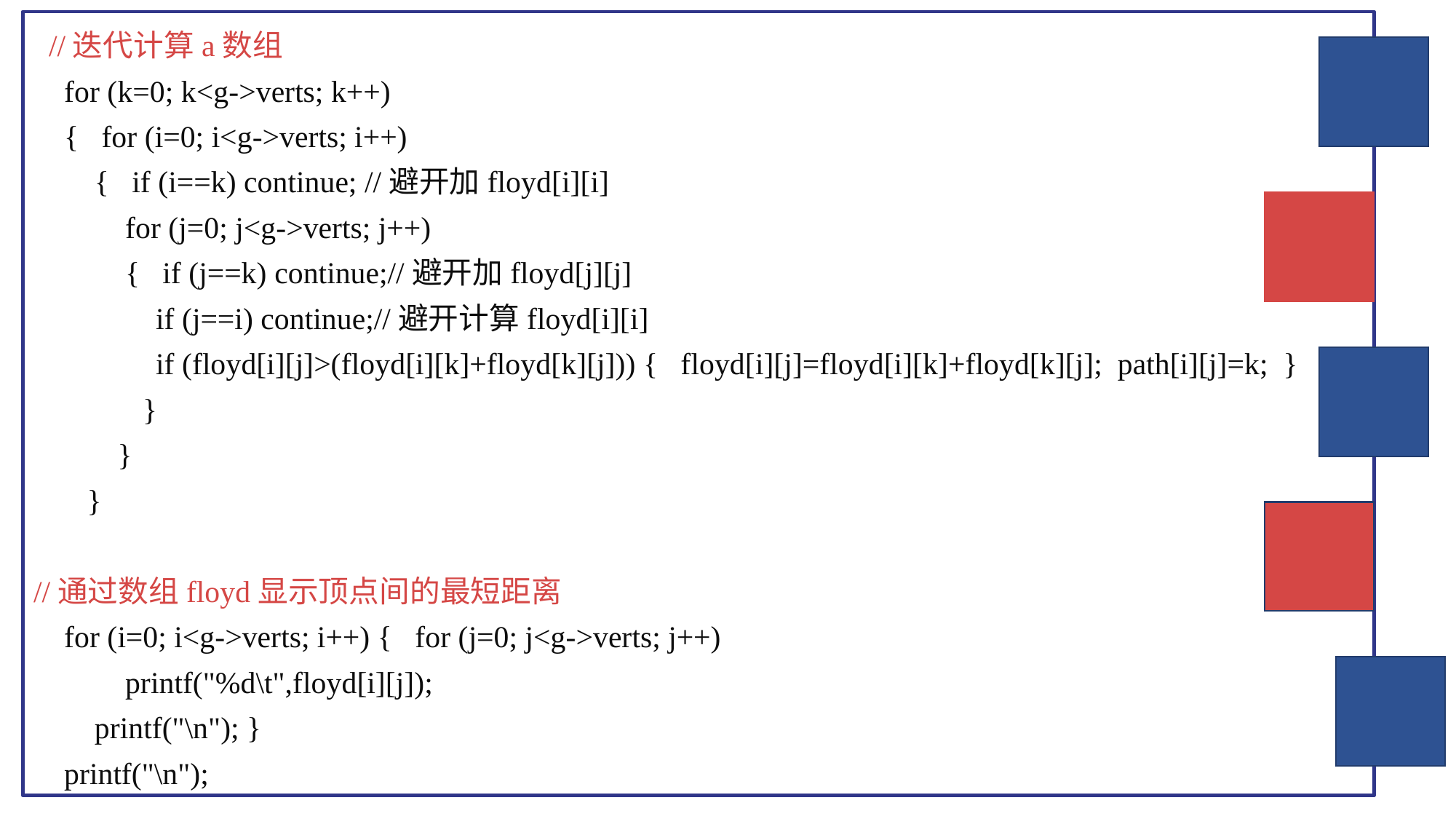

//迭代计算a数组
    for (k=0; k<g->verts; k++)
    {   for (i=0; i<g->verts; i++)
        {   if (i==k) continue; //避开加floyd[i][i]
            for (j=0; j<g->verts; j++)
            {   if (j==k) continue;//避开加floyd[j][j]
                if (j==i) continue;//避开计算floyd[i][i]
                if (floyd[i][j]>(floyd[i][k]+floyd[k][j])) {   floyd[i][j]=floyd[i][k]+floyd[k][j];  path[i][j]=k;  }
	}
           }
       }

//通过数组floyd显示顶点间的最短距离
    for (i=0; i<g->verts; i++) {   for (j=0; j<g->verts; j++)
            printf("%d\t",floyd[i][j]);
        printf("\n"); }
    printf("\n");